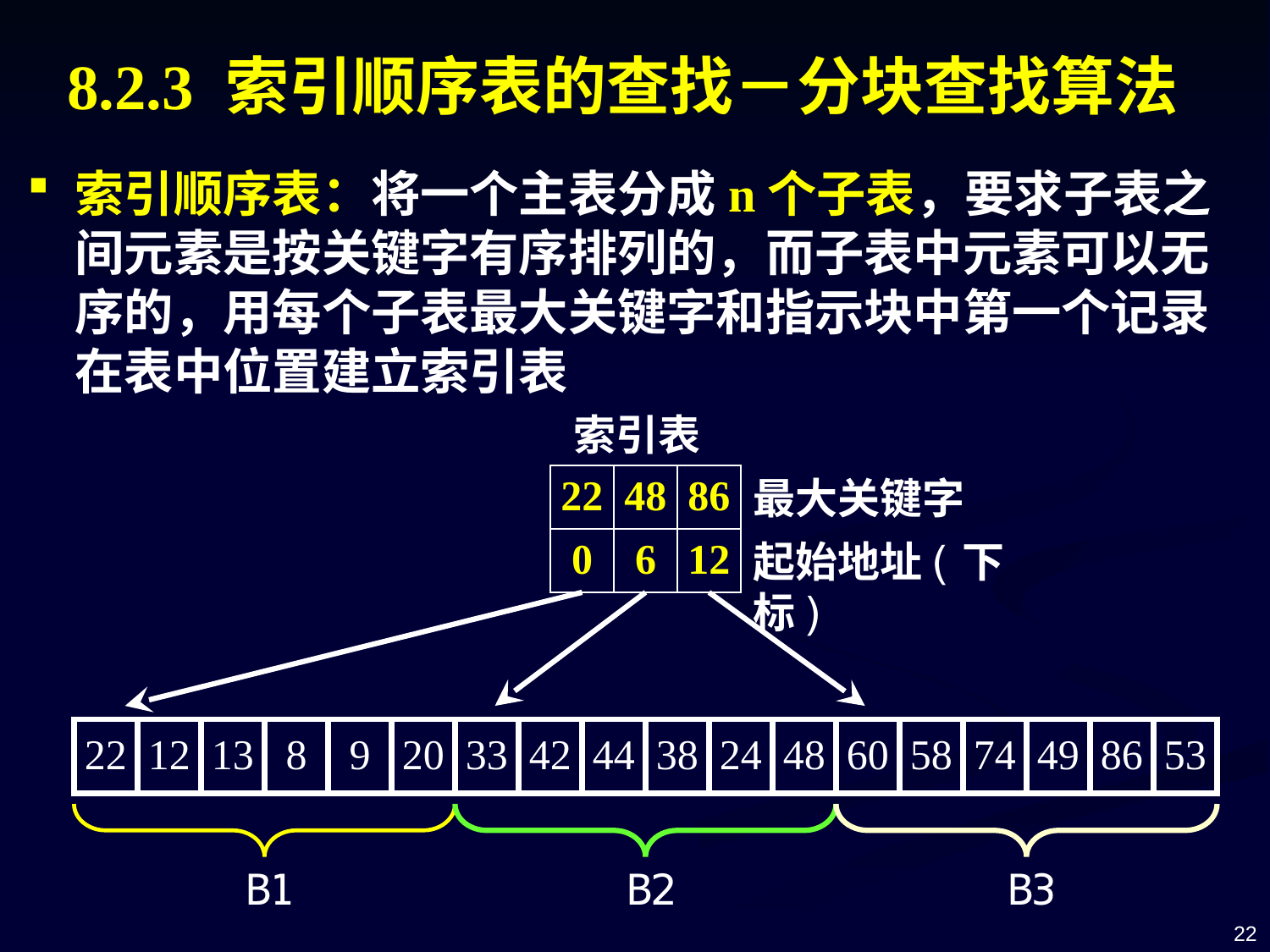

8.2.3 索引顺序表的查找－分块查找算法
索引顺序表：将一个主表分成n个子表，要求子表之间元素是按关键字有序排列的，而子表中元素可以无序的，用每个子表最大关键字和指示块中第一个记录在表中位置建立索引表

索引表
22
0
48
6
86
12
最大关键字
起始地址(下标)

22
12
13
8
9
20
33
42
44
38
24
48
60
58
74
49
86
53

B1

B2

B3
22